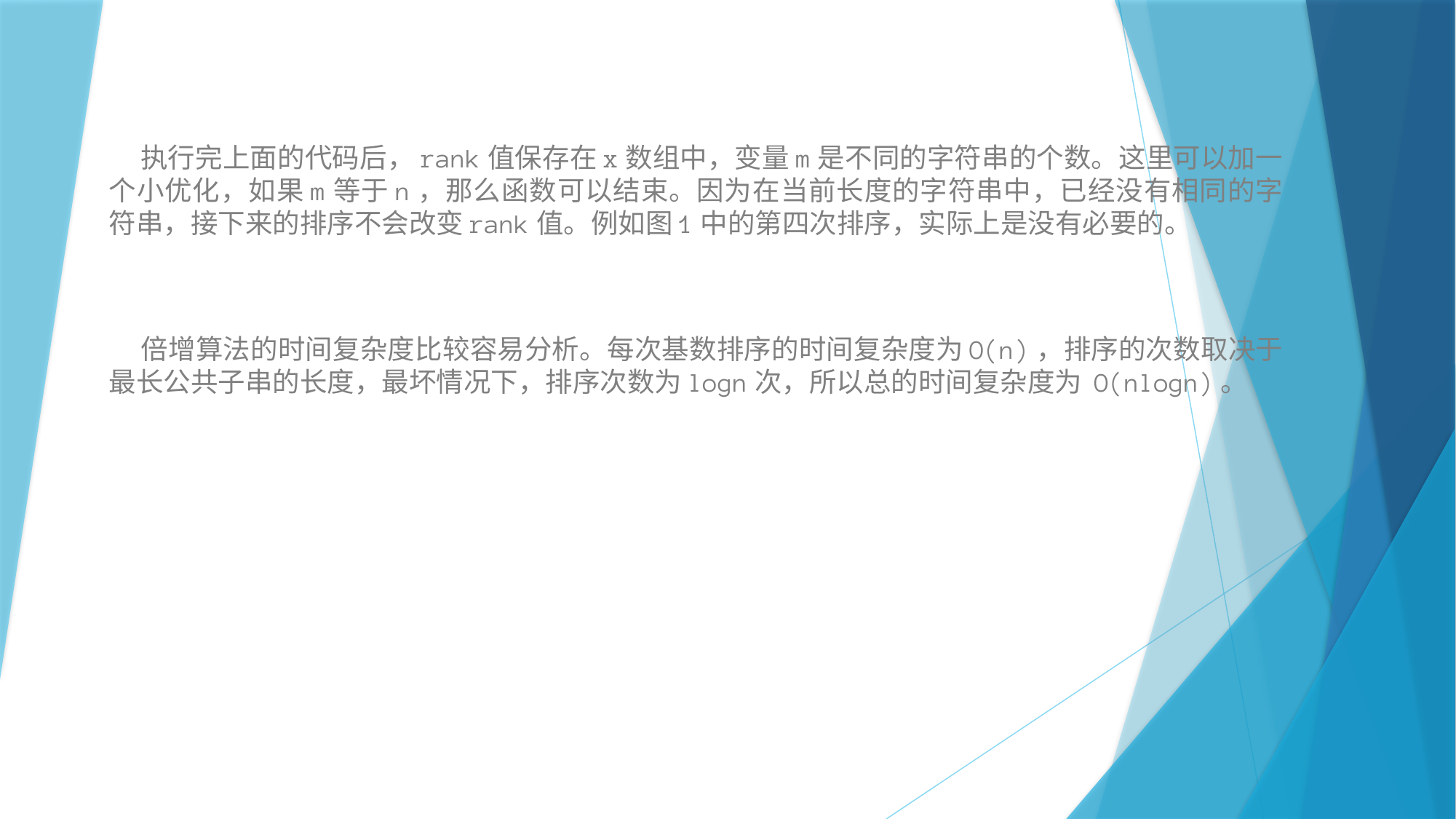

#
执行完上面的代码后，rank值保存在x数组中，变量m是不同的字符串的个数。这里可以加一个小优化，如果m等于n，那么函数可以结束。因为在当前长度的字符串中，已经没有相同的字符串，接下来的排序不会改变rank值。例如图1中的第四次排序，实际上是没有必要的。

    倍增算法的时间复杂度比较容易分析。每次基数排序的时间复杂度为O(n)，排序的次数取决于最长公共子串的长度，最坏情况下，排序次数为logn次，所以总的时间复杂度为 O(nlogn)。